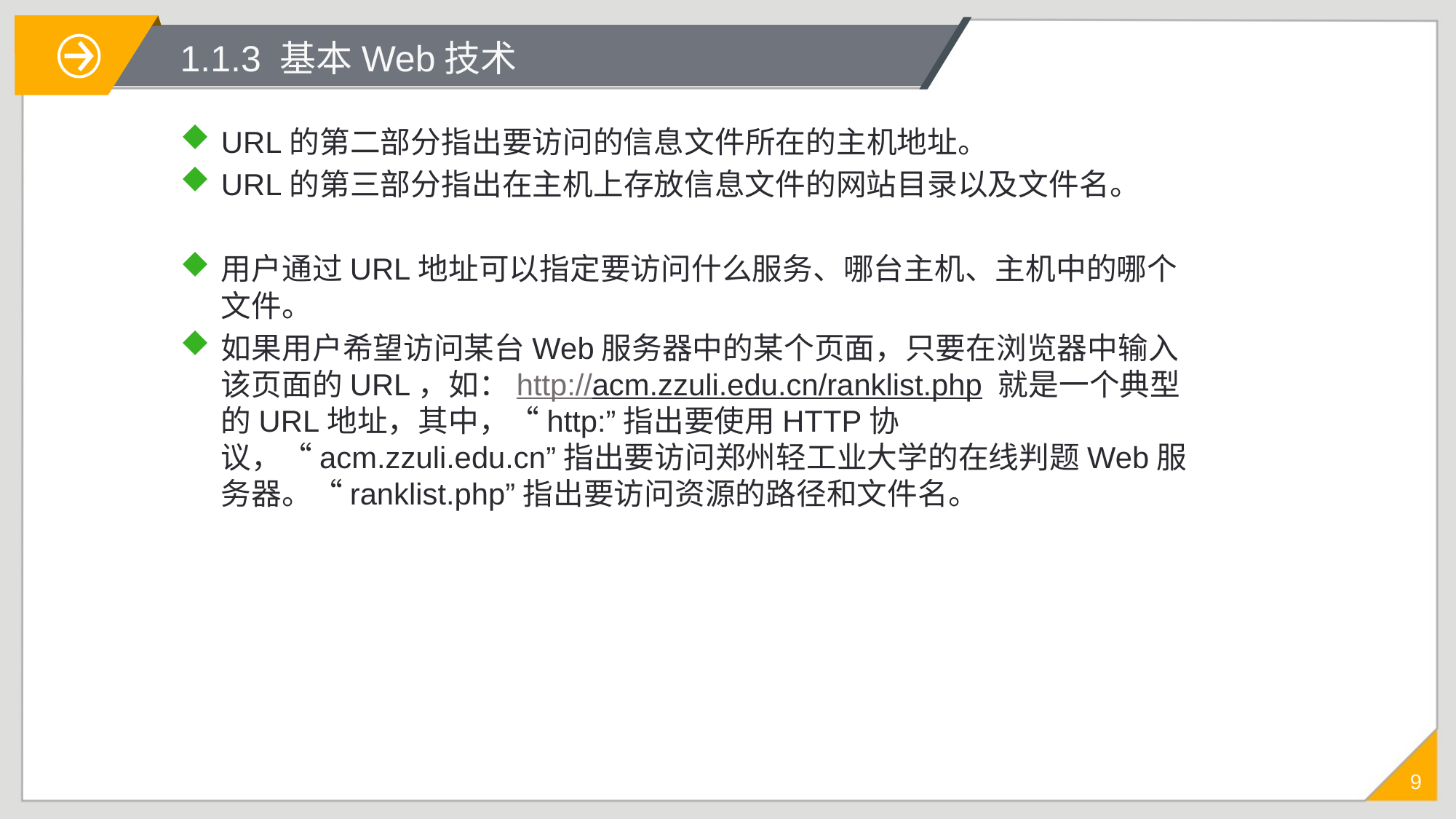

# 1.1.3 基本Web技术
URL的第二部分指出要访问的信息文件所在的主机地址。
URL的第三部分指出在主机上存放信息文件的网站目录以及文件名。

用户通过URL地址可以指定要访问什么服务、哪台主机、主机中的哪个文件。
如果用户希望访问某台Web服务器中的某个页面，只要在浏览器中输入该页面的URL，如：http://acm.zzuli.edu.cn/ranklist.php 就是一个典型的URL地址，其中，“http:”指出要使用HTTP协议，“acm.zzuli.edu.cn”指出要访问郑州轻工业大学的在线判题Web服务器。“ranklist.php”指出要访问资源的路径和文件名。